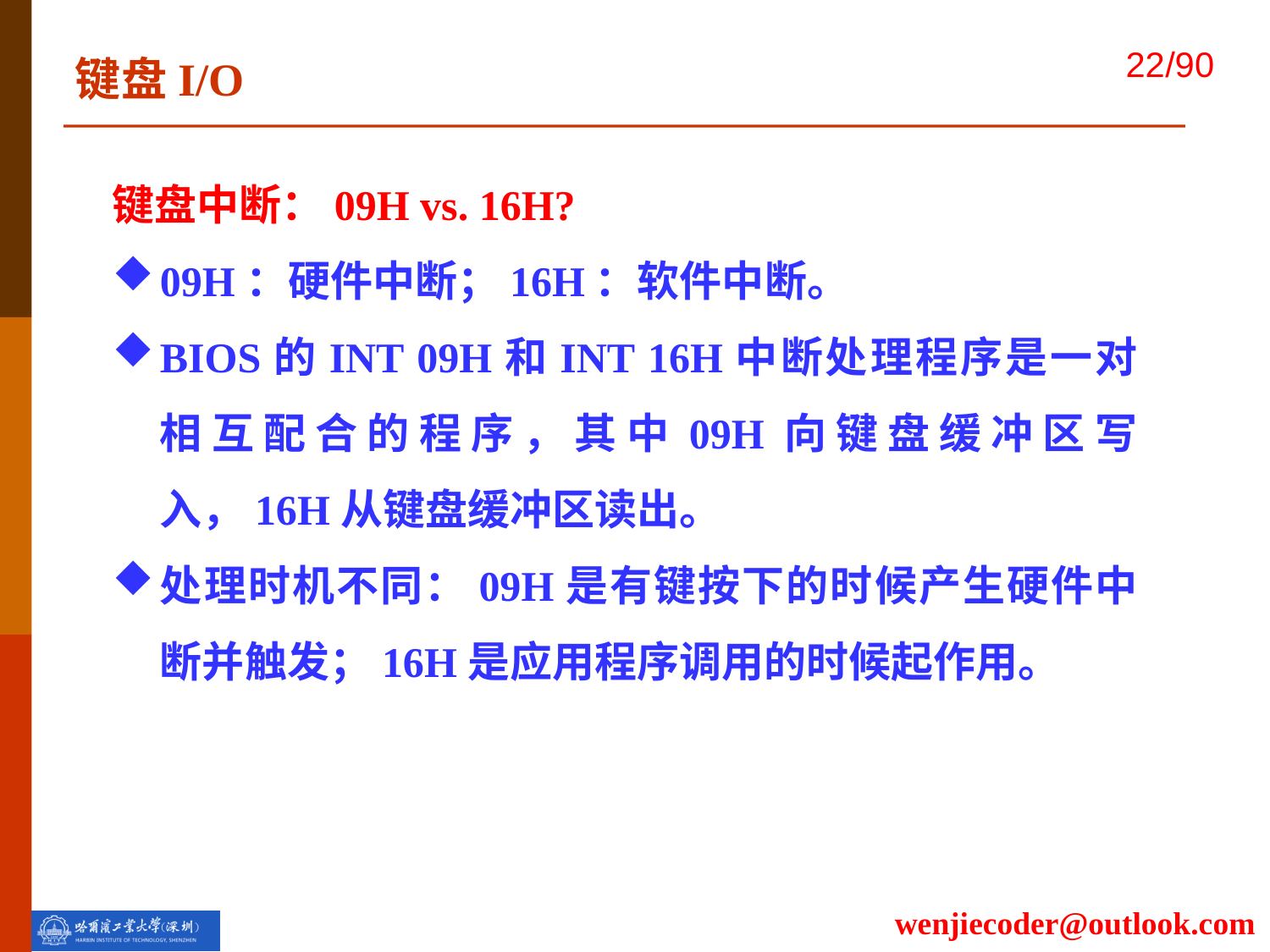

键盘I/O
键盘中断：09H vs. 16H?
09H：硬件中断；16H：软件中断。
BIOS的INT 09H和INT 16H中断处理程序是一对相互配合的程序，其中09H向键盘缓冲区写入，16H从键盘缓冲区读出。
处理时机不同：09H是有键按下的时候产生硬件中断并触发；16H是应用程序调用的时候起作用。